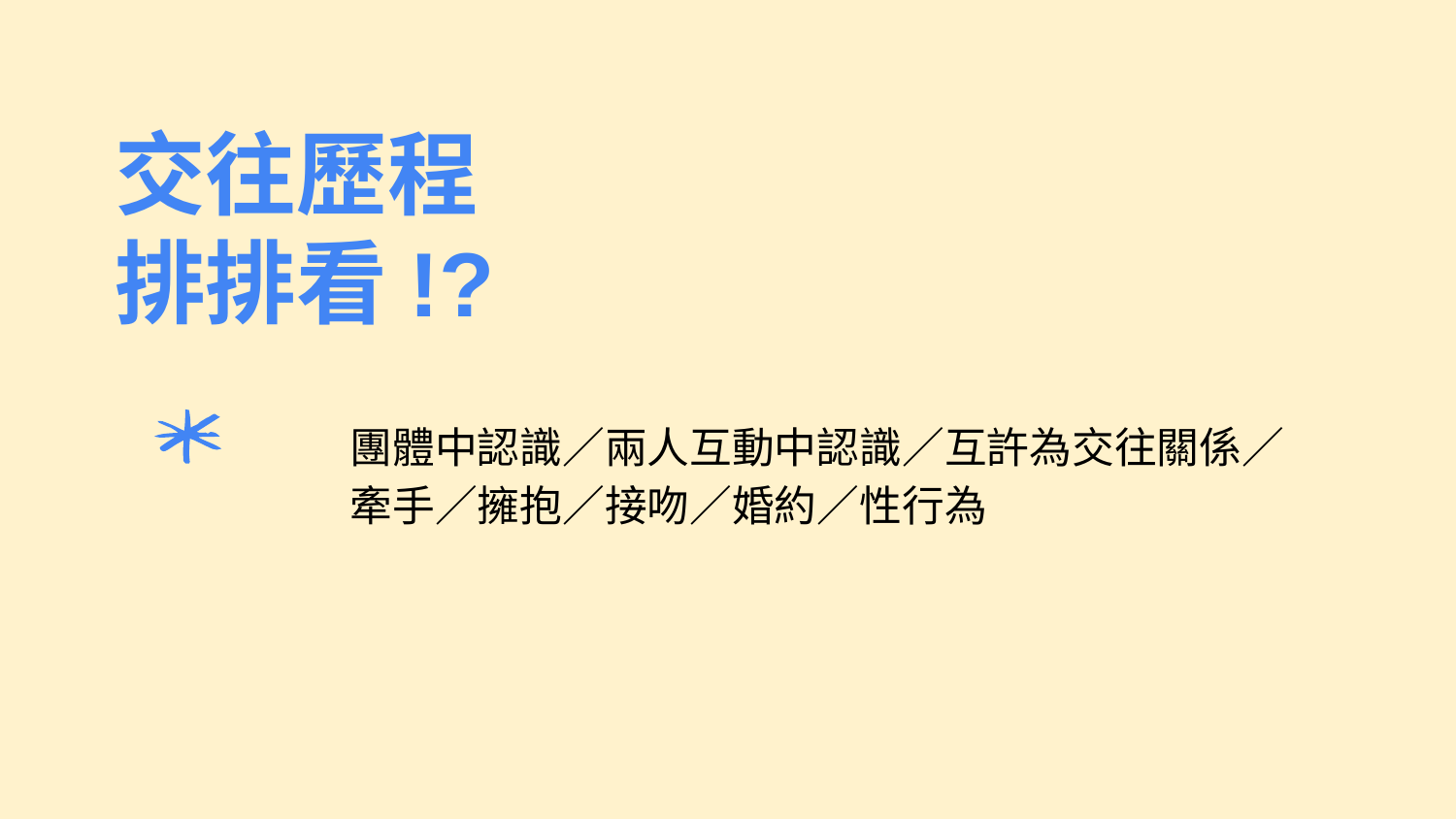

交往歷程
排排看!?

團體中認識／兩人互動中認識／互許為交往關係／
牽手／擁抱／接吻／婚約／性行為